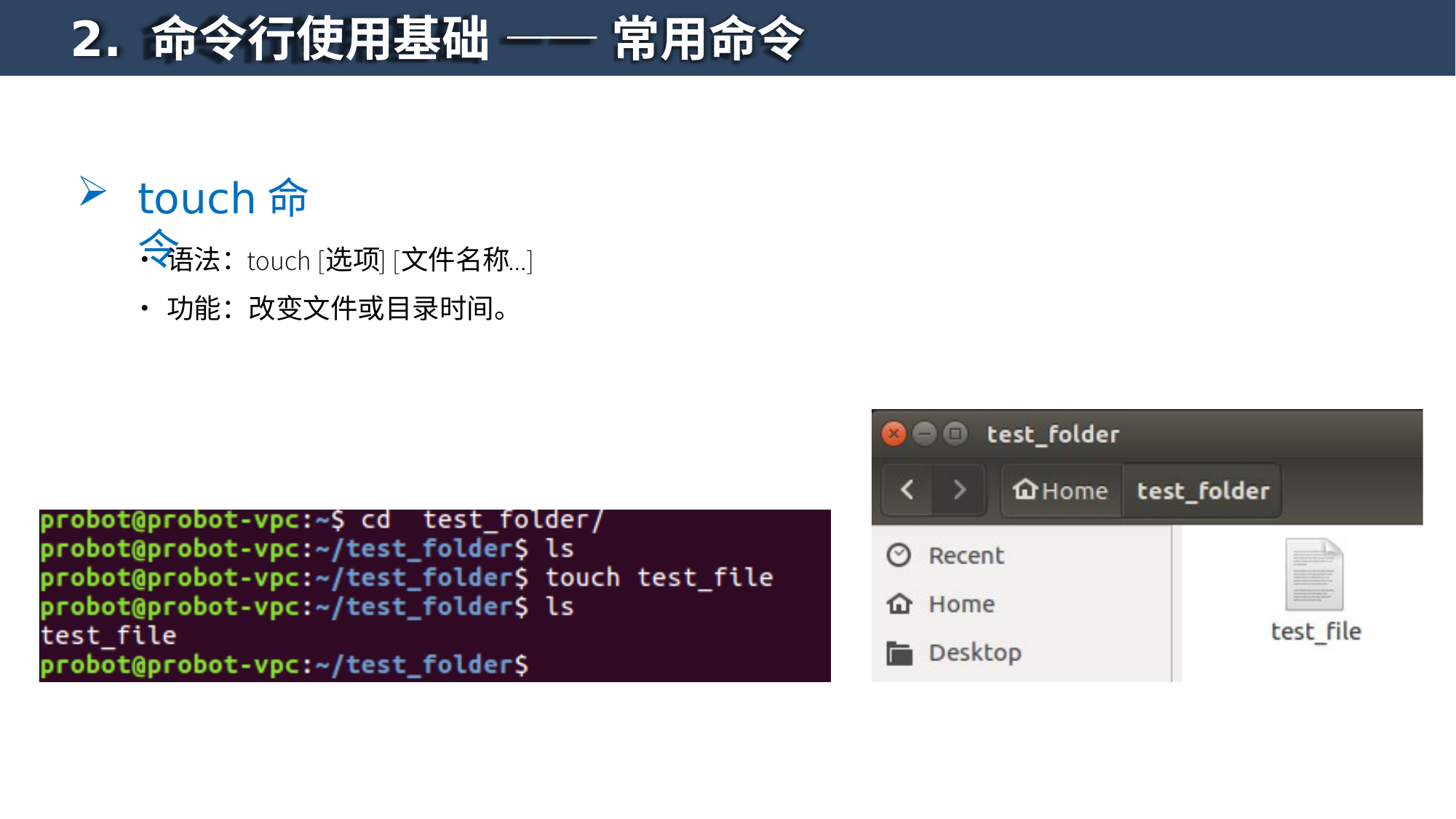

# 2. 命令行使用基础 —— 常用命令
touch命令
•	语法：	选项	文件名称
•	功能：改变文件或目录时间。